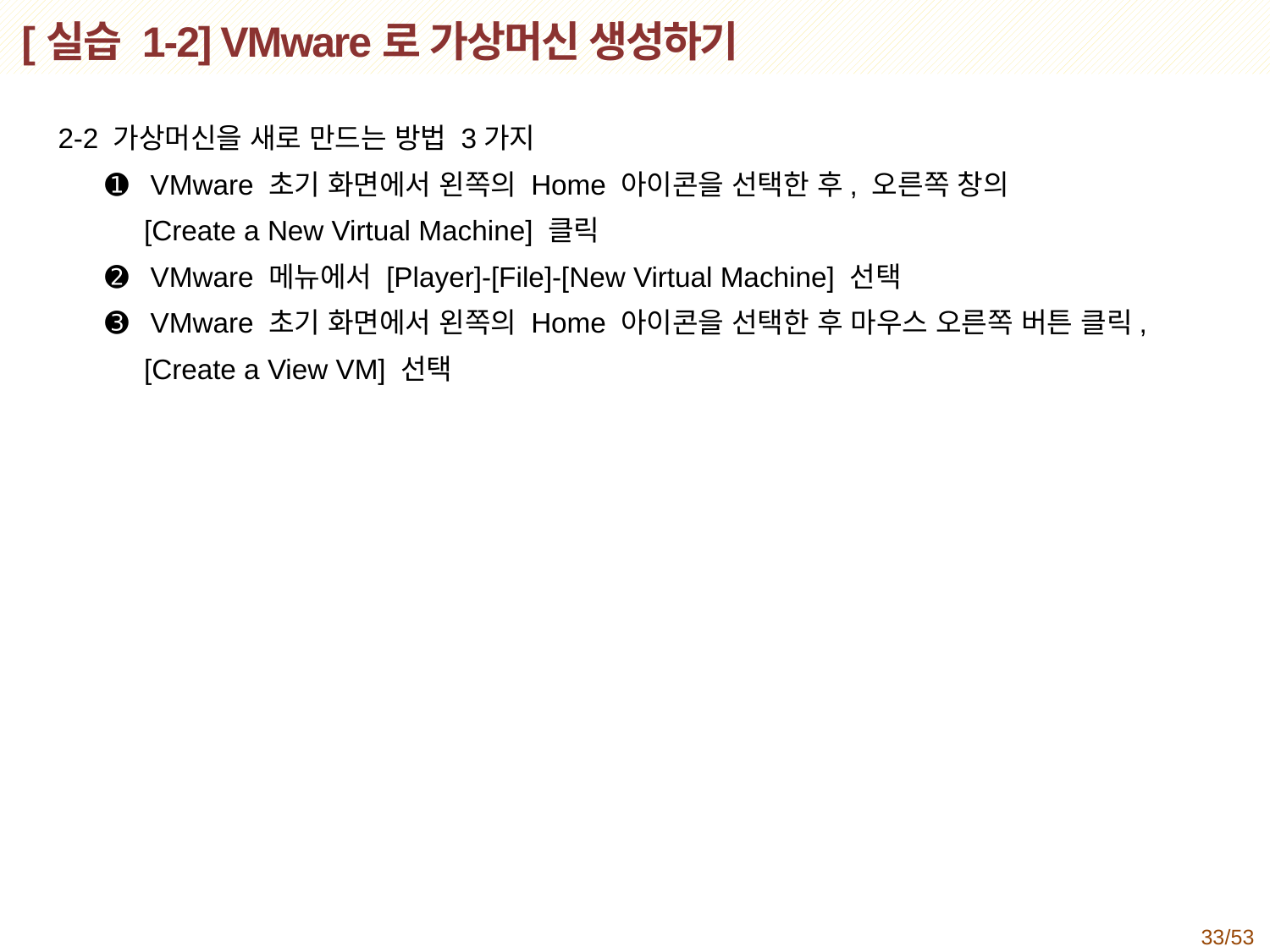

# [실습 1-2] VMware로 가상머신 생성하기
   2-2 가상머신을 새로 만드는 방법 3가지
         ➊  VMware 초기 화면에서 왼쪽의 Home 아이콘을 선택한 후, 오른쪽 창의
              [Create a New Virtual Machine] 클릭
         ➋  VMware 메뉴에서 [Player]-[File]-[New Virtual Machine] 선택
         ➌  VMware 초기 화면에서 왼쪽의 Home 아이콘을 선택한 후 마우스 오른쪽 버튼 클릭,
              [Create a View VM] 선택